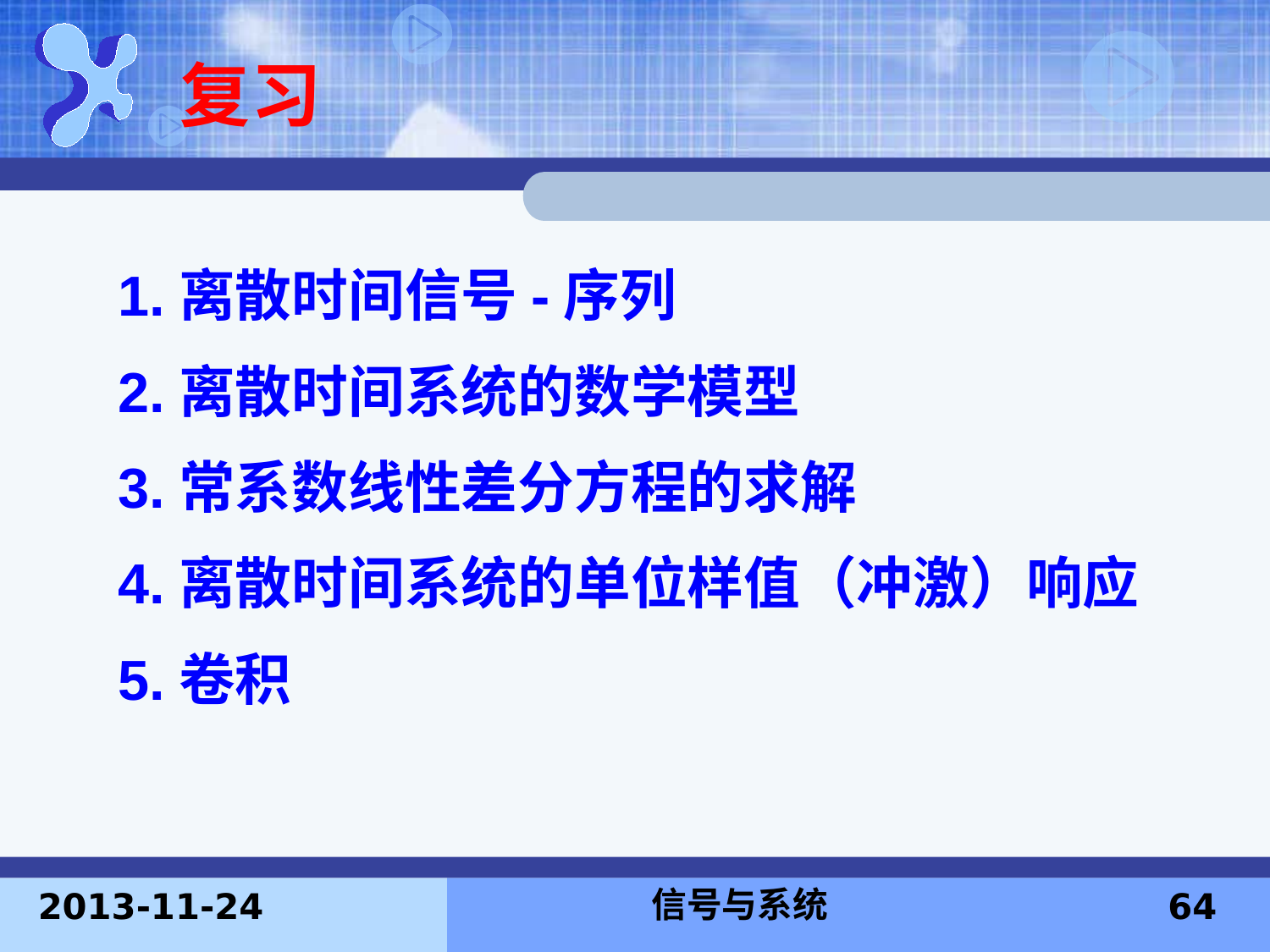

复习
1.离散时间信号-序列
2.离散时间系统的数学模型
3.常系数线性差分方程的求解
4.离散时间系统的单位样值（冲激）响应
5.卷积
信号与系统
2013-11-24
64